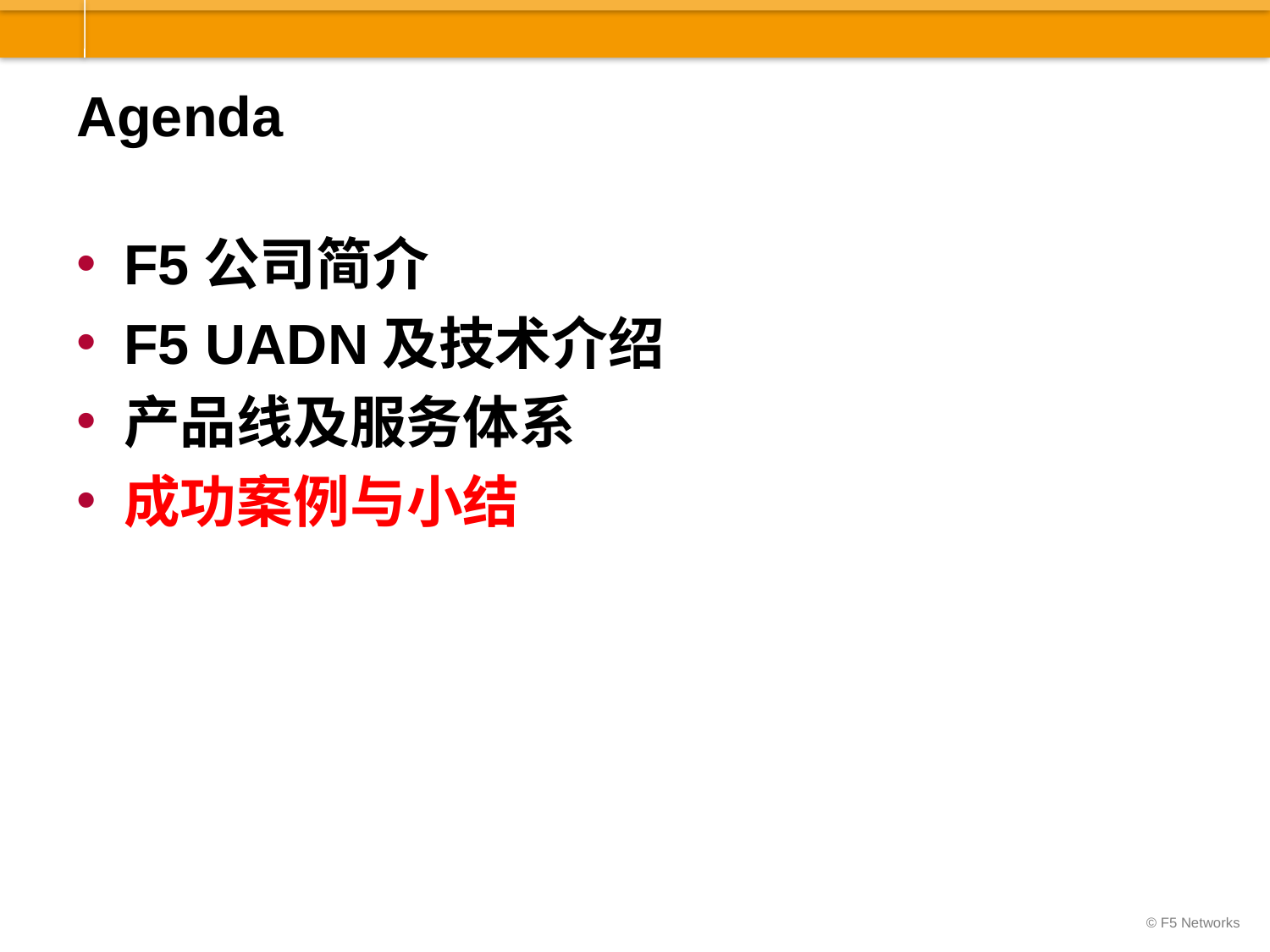

# Agenda
F5公司简介
F5 UADN及技术介绍
产品线及服务体系
成功案例与小结